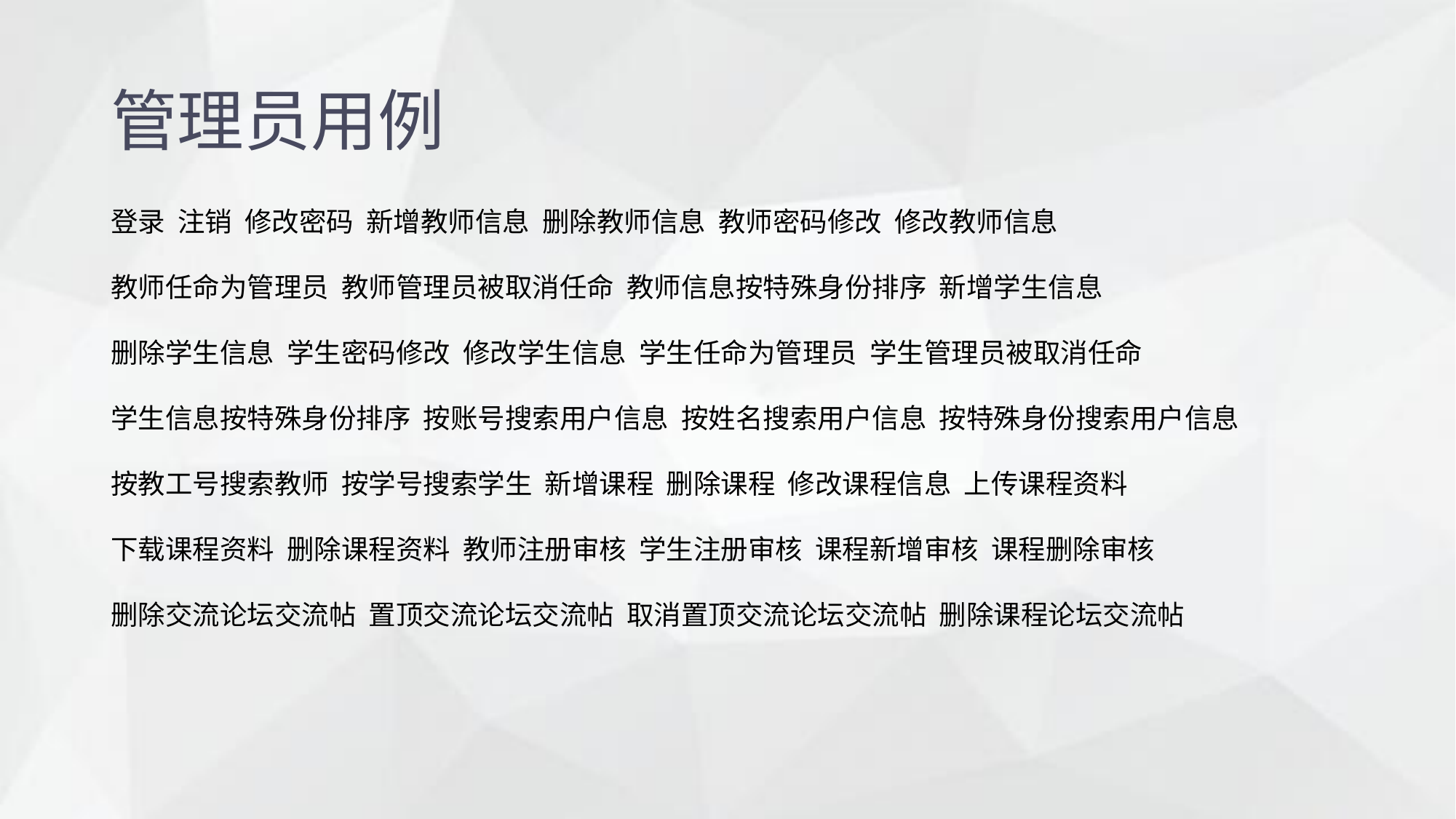

管理员用例
登录  注销  修改密码  新增教师信息  删除教师信息  教师密码修改  修改教师信息

教师任命为管理员  教师管理员被取消任命  教师信息按特殊身份排序  新增学生信息

删除学生信息  学生密码修改  修改学生信息  学生任命为管理员  学生管理员被取消任命

学生信息按特殊身份排序  按账号搜索用户信息  按姓名搜索用户信息  按特殊身份搜索用户信息

按教工号搜索教师  按学号搜索学生  新增课程  删除课程  修改课程信息  上传课程资料

下载课程资料  删除课程资料  教师注册审核  学生注册审核  课程新增审核  课程删除审核

删除交流论坛交流帖  置顶交流论坛交流帖  取消置顶交流论坛交流帖  删除课程论坛交流帖